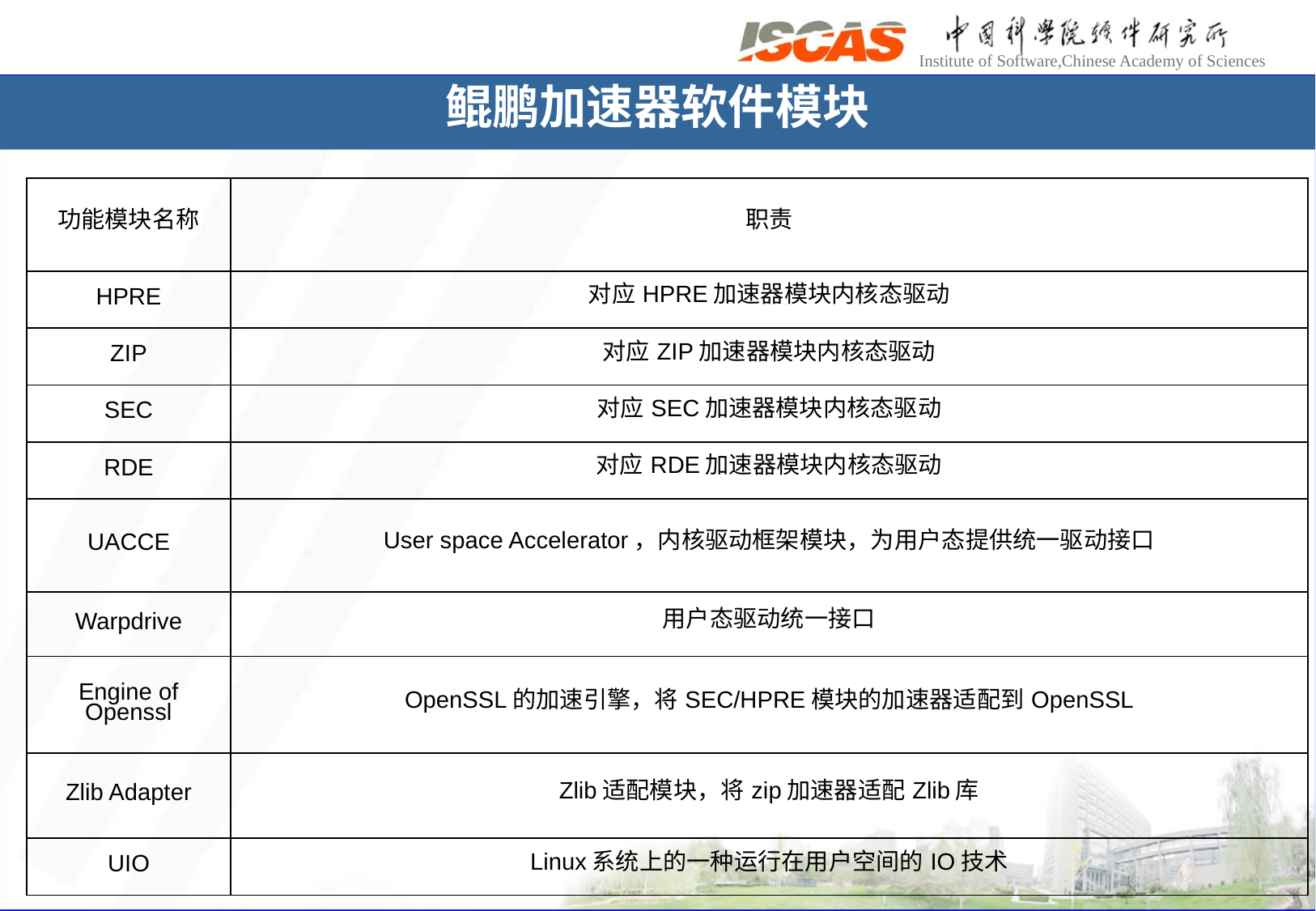

# 鲲鹏加速器软件模块
| 功能模块名称 | 职责 |
| --- | --- |
| HPRE | 对应HPRE加速器模块内核态驱动 |
| ZIP | 对应ZIP加速器模块内核态驱动 |
| SEC | 对应SEC加速器模块内核态驱动 |
| RDE | 对应RDE加速器模块内核态驱动 |
| UACCE | User space Accelerator，内核驱动框架模块，为用户态提供统一驱动接口 |
| Warpdrive | 用户态驱动统一接口 |
| Engine of Openssl | OpenSSL的加速引擎，将SEC/HPRE模块的加速器适配到OpenSSL |
| Zlib Adapter | Zlib适配模块，将zip加速器适配Zlib库 |
| UIO | Linux系统上的一种运行在用户空间的IO技术 |